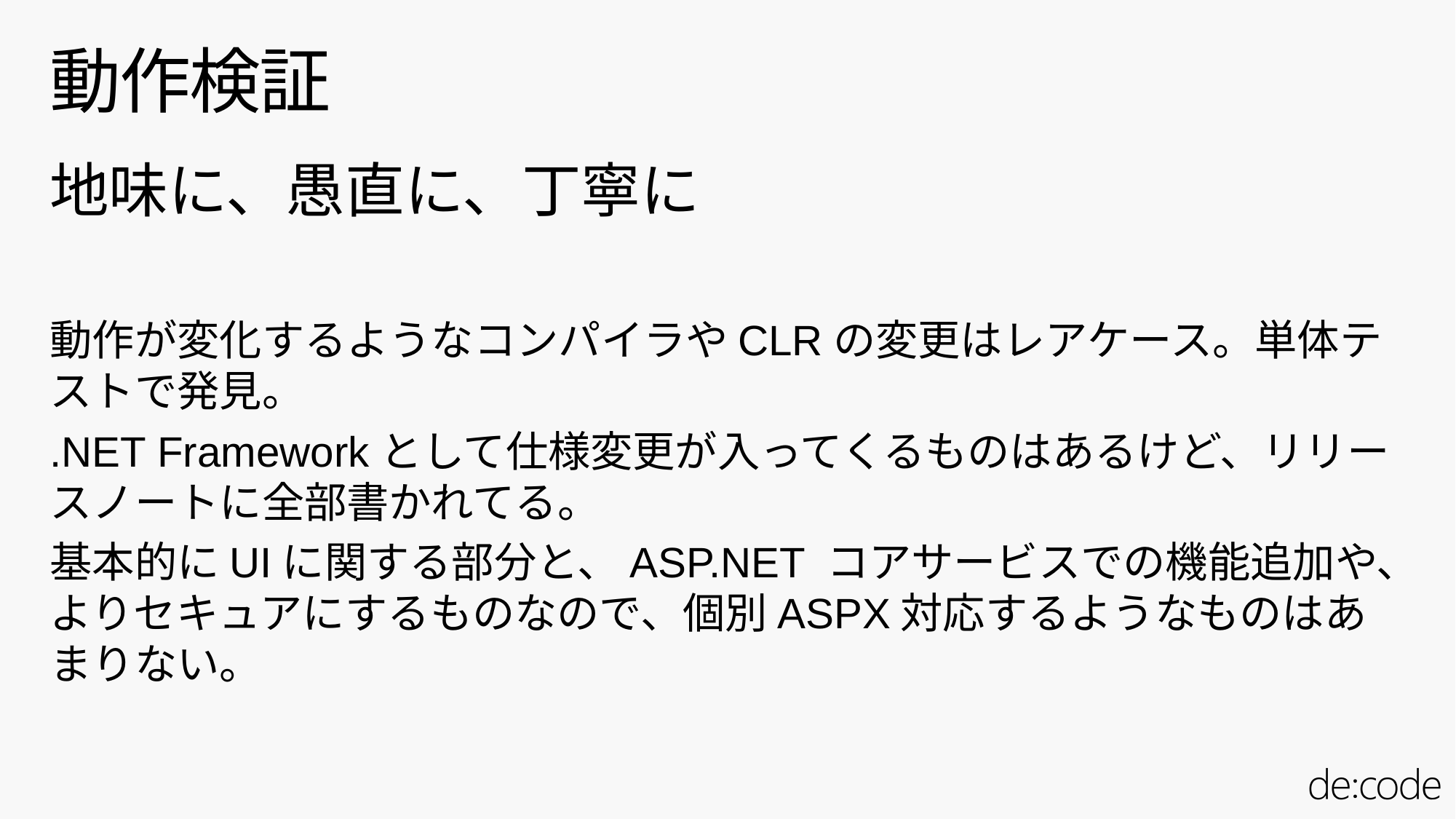

# 動作検証
地味に、愚直に、丁寧に

動作が変化するようなコンパイラやCLRの変更はレアケース。単体テストで発見。
.NET Frameworkとして仕様変更が入ってくるものはあるけど、リリースノートに全部書かれてる。
基本的にUIに関する部分と、ASP.NET コアサービスでの機能追加や、よりセキュアにするものなので、個別ASPX対応するようなものはあまりない。